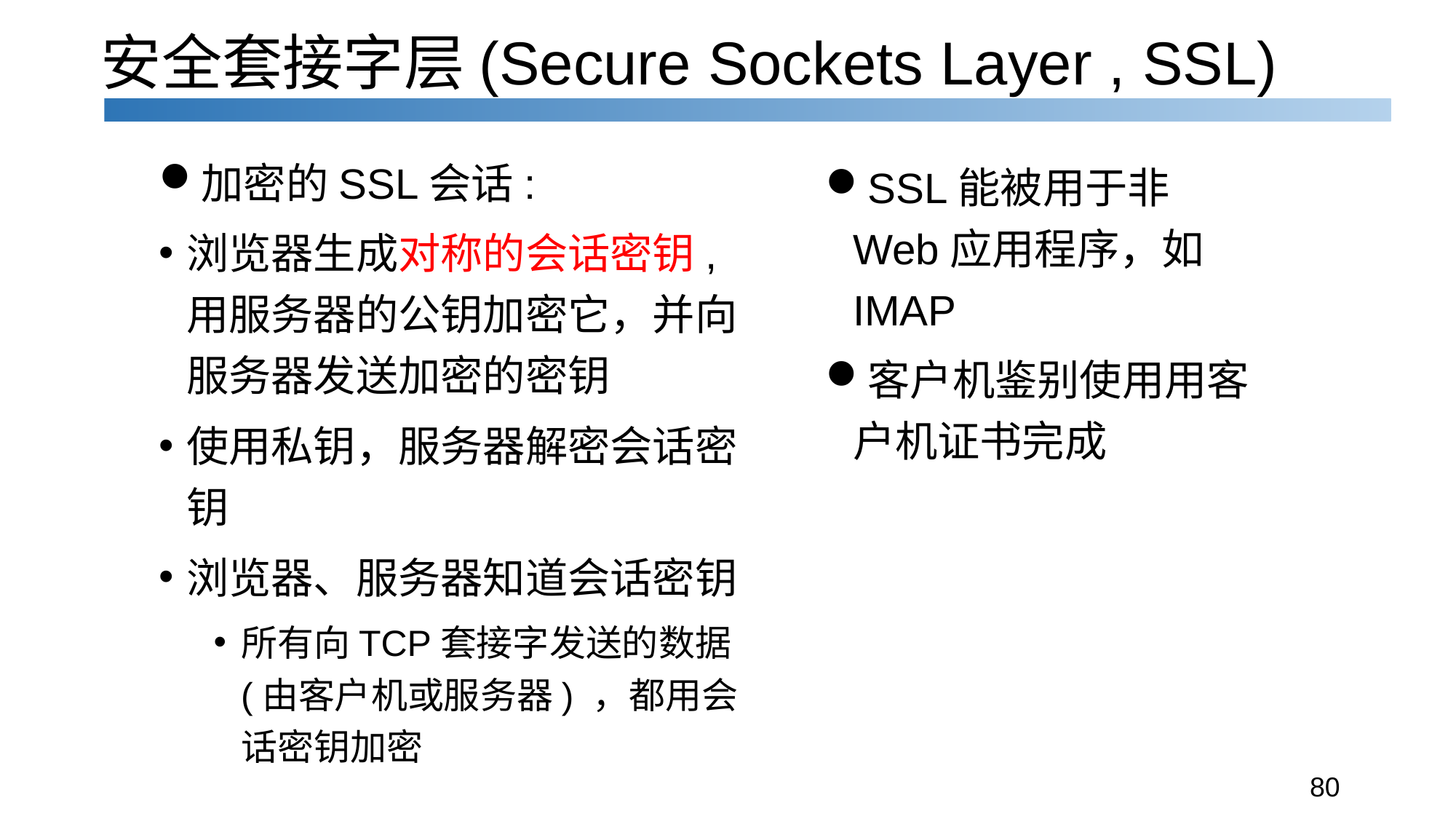

# 安全套接字层(Secure Sockets Layer , SSL)

加密的SSL会话:
浏览器生成对称的会话密钥, 用服务器的公钥加密它，并向服务器发送加密的密钥
使用私钥，服务器解密会话密钥
浏览器、服务器知道会话密钥
所有向TCP套接字发送的数据(由客户机或服务器) ，都用会话密钥加密
SSL能被用于非Web应用程序，如 IMAP
客户机鉴别使用用客户机证书完成
80